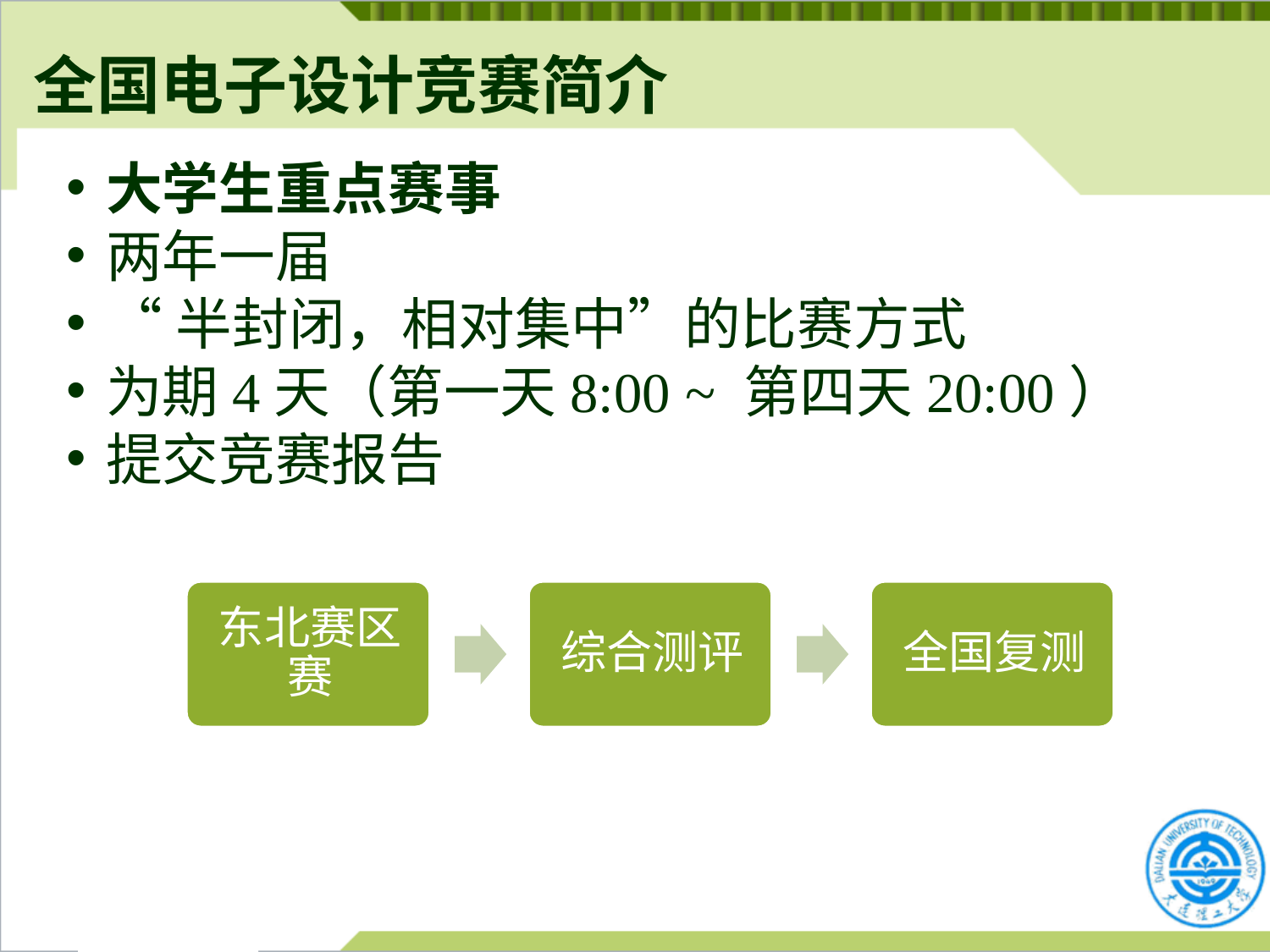

全国电子设计竞赛简介
大学生重点赛事
两年一届
“半封闭，相对集中”的比赛方式
为期4天（第一天8:00 ~ 第四天20:00）
提交竞赛报告
东北赛区赛

综合测评

全国复测